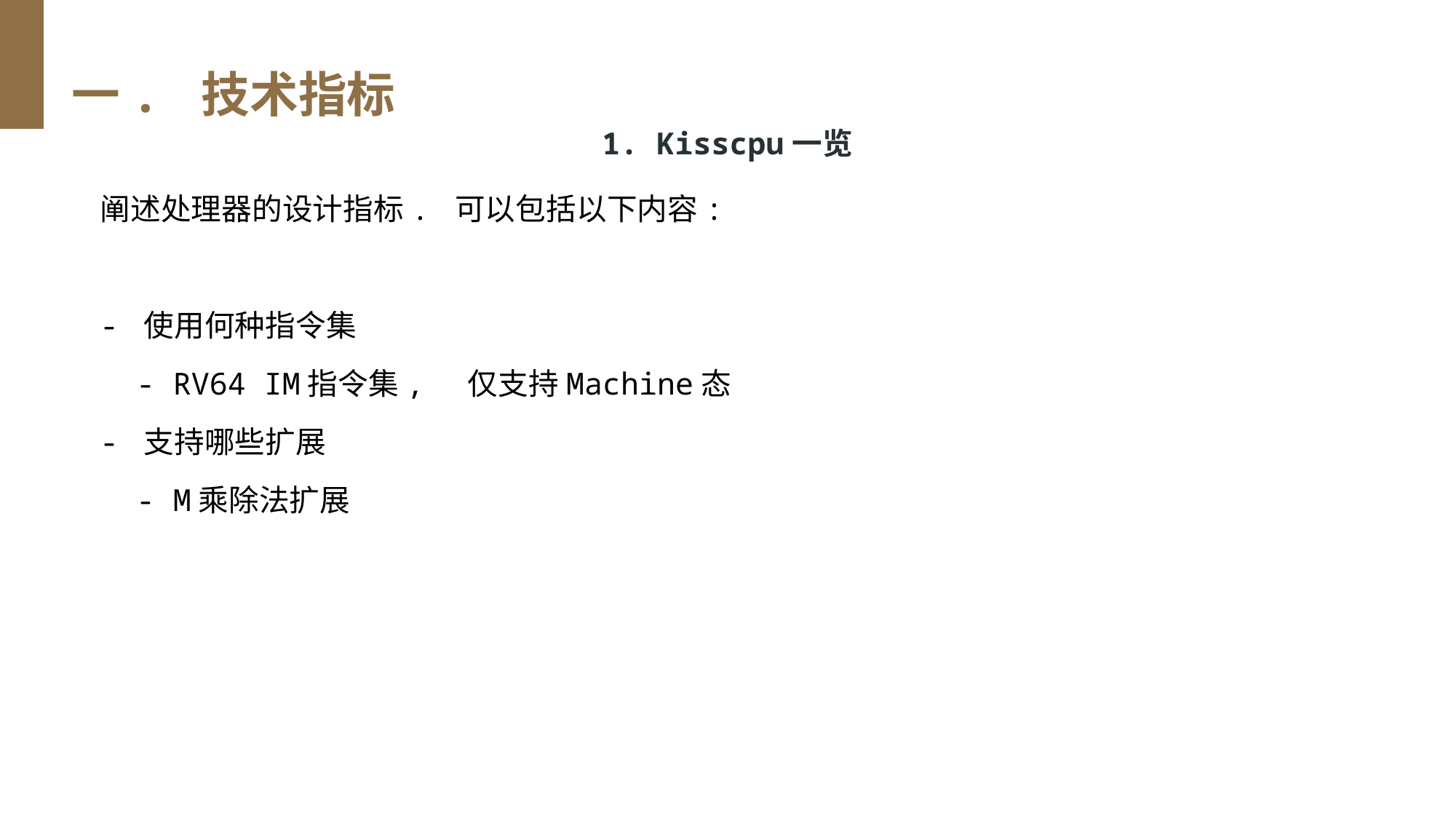

一. 技术指标
1. Kisscpu一览
阐述处理器的设计指标. 可以包括以下内容:

- 使用何种指令集
  - RV64 IM指令集,  仅支持Machine态
- 支持哪些扩展
  - M乘除法扩展

3